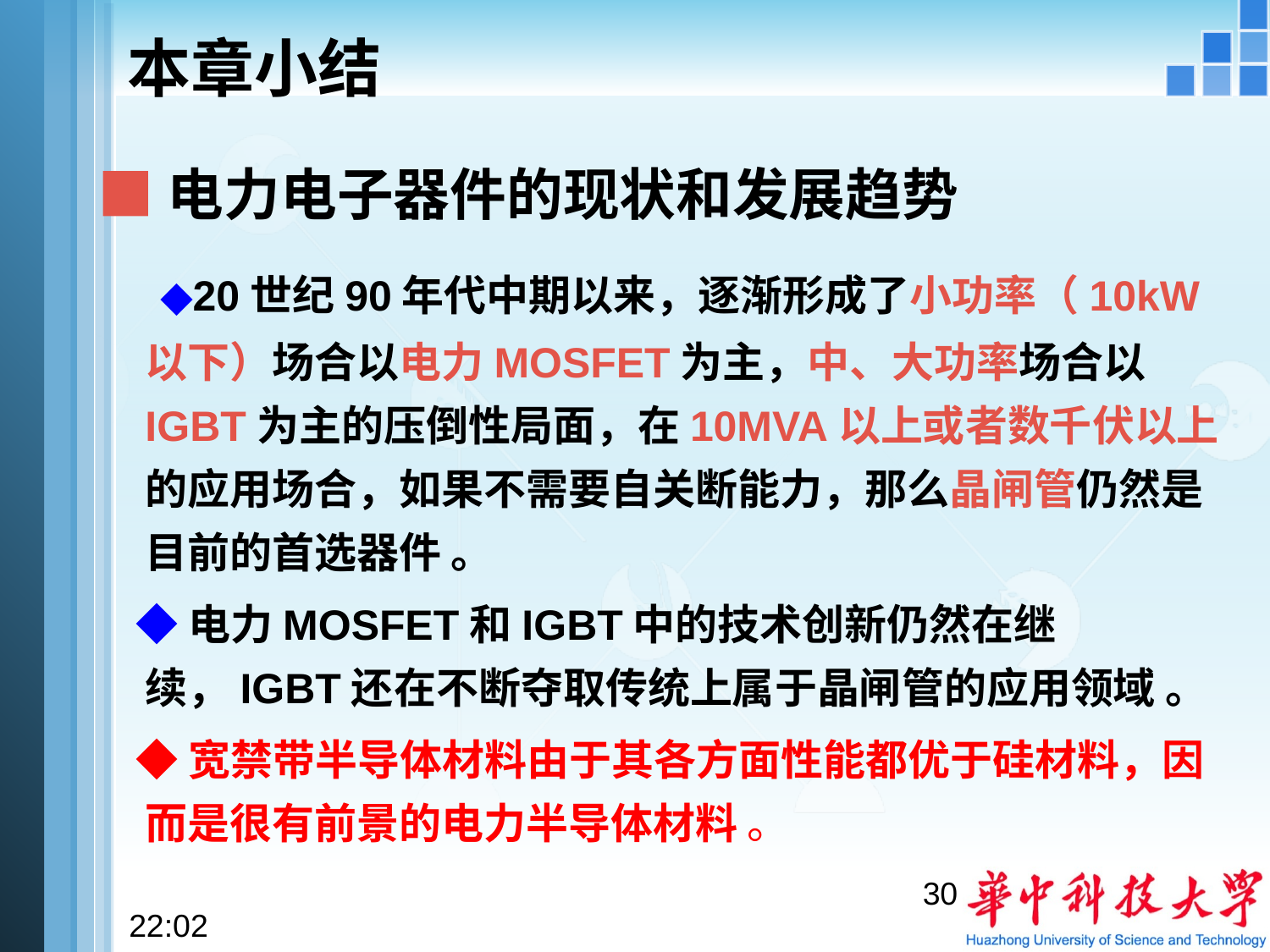

# 本章小结
■电力电子器件的现状和发展趋势
    ◆20世纪90年代中期以来，逐渐形成了小功率（10kW以下）场合以电力MOSFET为主，中、大功率场合以IGBT为主的压倒性局面，在10MVA以上或者数千伏以上的应用场合，如果不需要自关断能力，那么晶闸管仍然是目前的首选器件 。
    ◆电力MOSFET和IGBT中的技术创新仍然在继续，IGBT还在不断夺取传统上属于晶闸管的应用领域 。
    ◆宽禁带半导体材料由于其各方面性能都优于硅材料，因而是很有前景的电力半导体材料 。
30
22:02